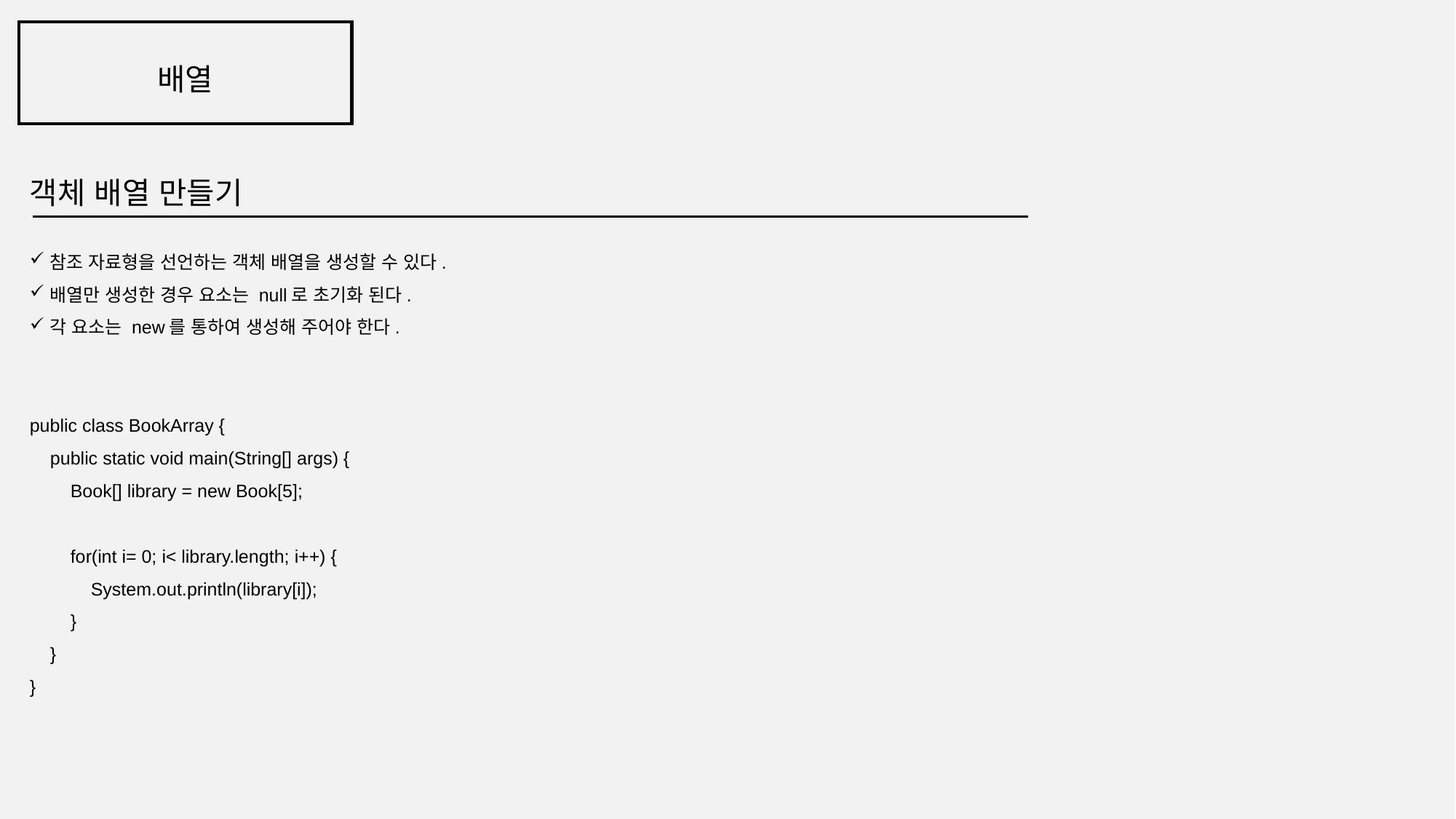

배열
객체 배열 만들기
참조 자료형을 선언하는 객체 배열을 생성할 수 있다.
배열만 생성한 경우 요소는 null로 초기화 된다.
각 요소는 new를 통하여 생성해 주어야 한다.

public class BookArray {
    public static void main(String[] args) {
        Book[] library = new Book[5];

        for(int i= 0; i< library.length; i++) {
            System.out.println(library[i]);
        }
    }
}